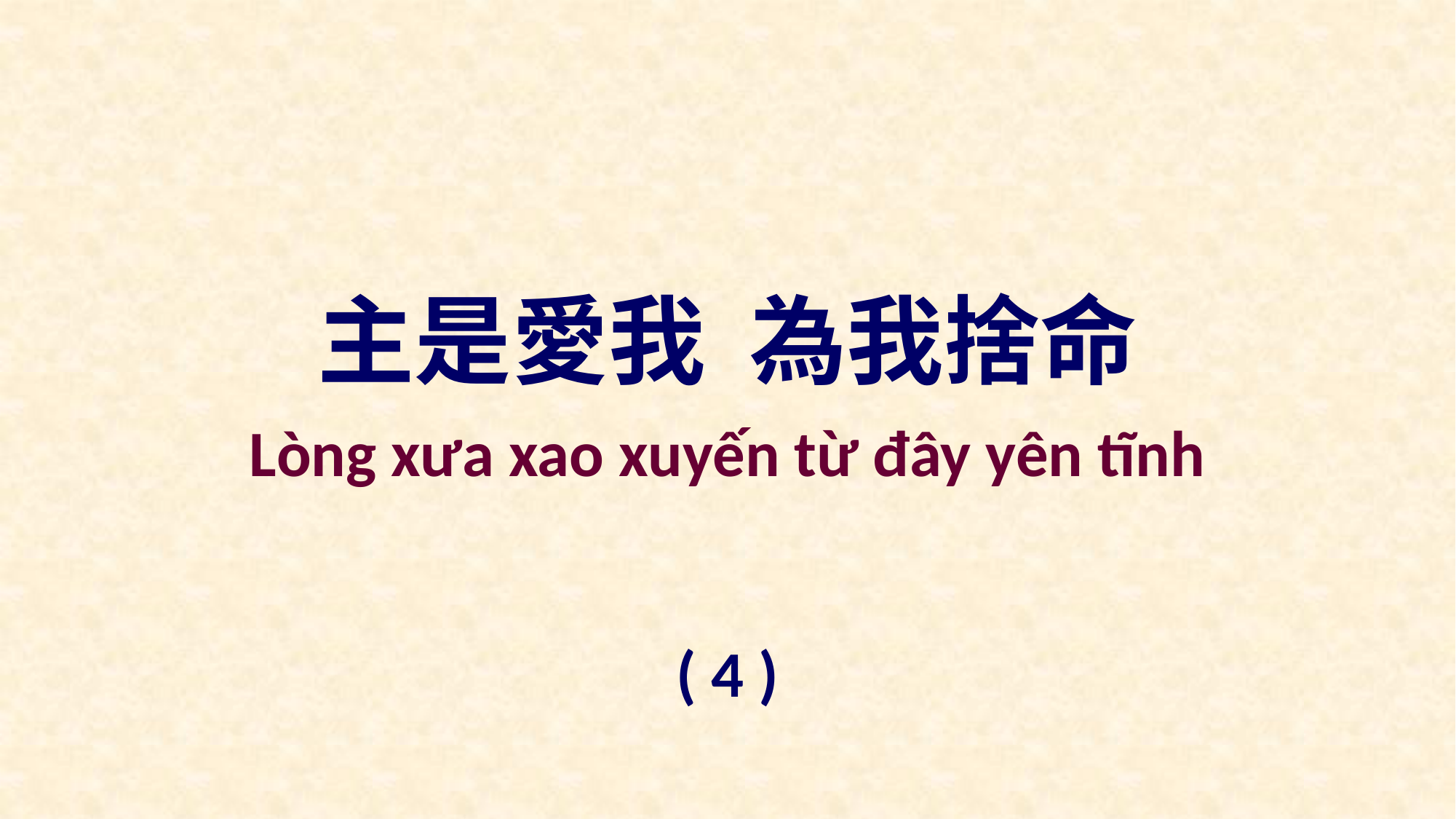

主是愛我  為我捨命
Lòng xưa xao xuyến từ đây yên tĩnh
( 4 )